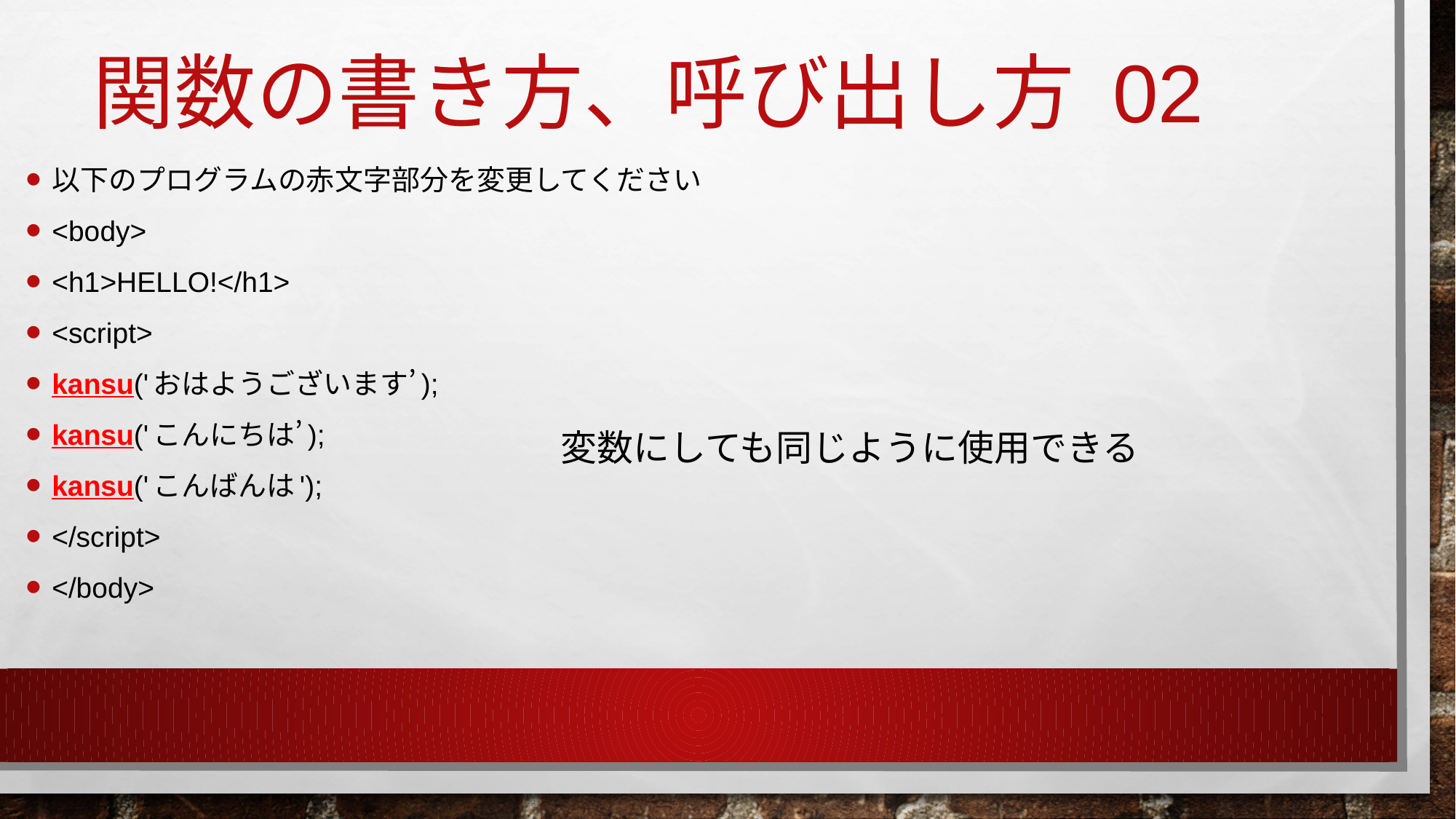

# 関数の書き方、呼び出し方 02
以下のプログラムの赤文字部分を変更してください
<body>
<h1>HELLO!</h1>
<script>
kansu('おはようございます’);
kansu('こんにちは’);
kansu('こんばんは');
</script>
</body>
変数にしても同じように使用できる